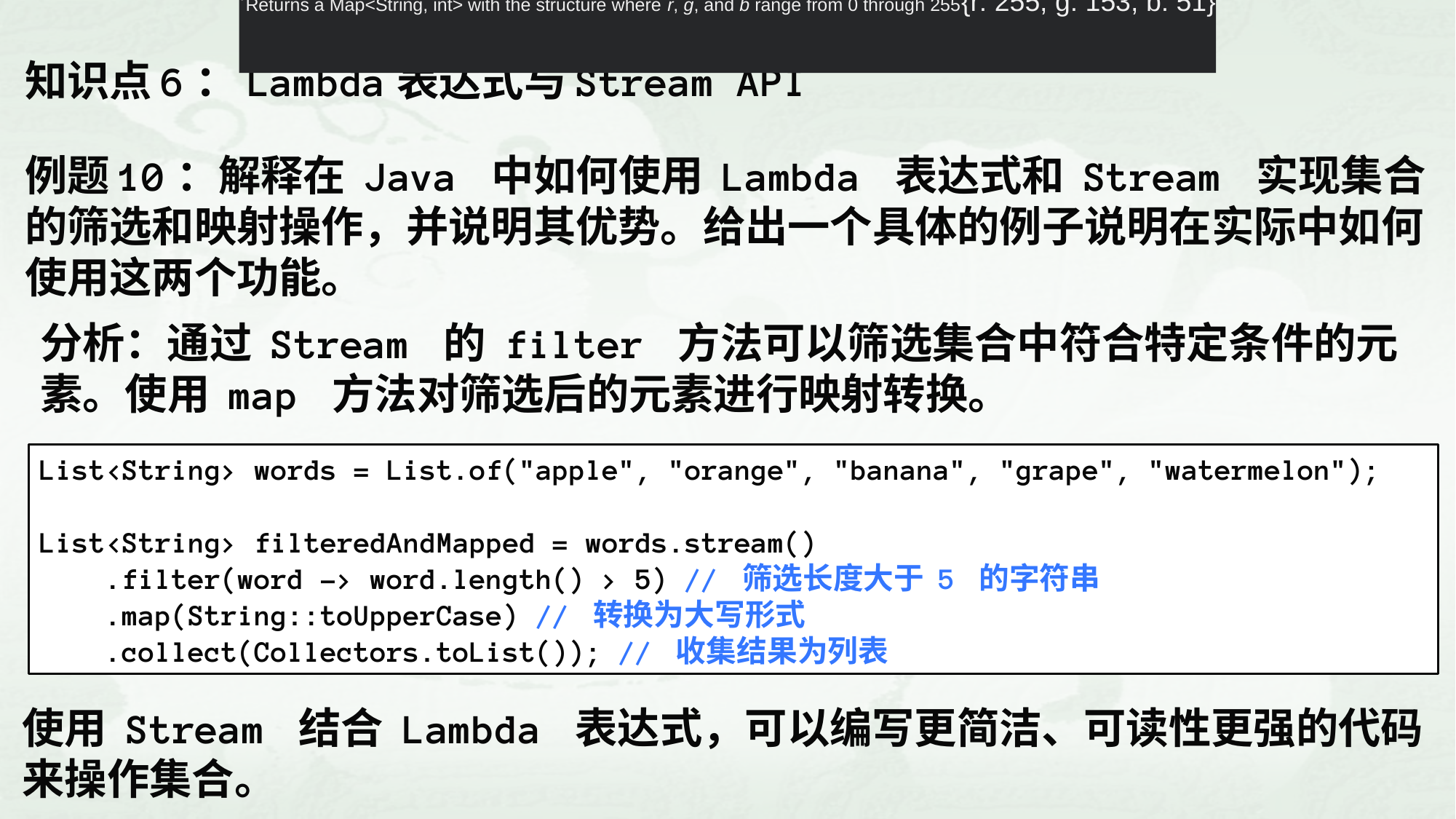

Returns a Map<String, int> with the structure where r, g, and b range from 0 through 255{r: 255, g: 153, b: 51}

知识点6：Lambda表达式与Stream API
例题10：解释在 Java 中如何使用 Lambda 表达式和 Stream 实现集合的筛选和映射操作，并说明其优势。给出一个具体的例子说明在实际中如何使用这两个功能。
分析：通过 Stream 的 filter 方法可以筛选集合中符合特定条件的元素。使用 map 方法对筛选后的元素进行映射转换。
List<String> words = List.of("apple", "orange", "banana", "grape", "watermelon");

List<String> filteredAndMapped = words.stream()
    .filter(word -> word.length() > 5) // 筛选长度大于 5 的字符串
    .map(String::toUpperCase) // 转换为大写形式
    .collect(Collectors.toList()); // 收集结果为列表
使用 Stream 结合 Lambda 表达式，可以编写更简洁、可读性更强的代码来操作集合。